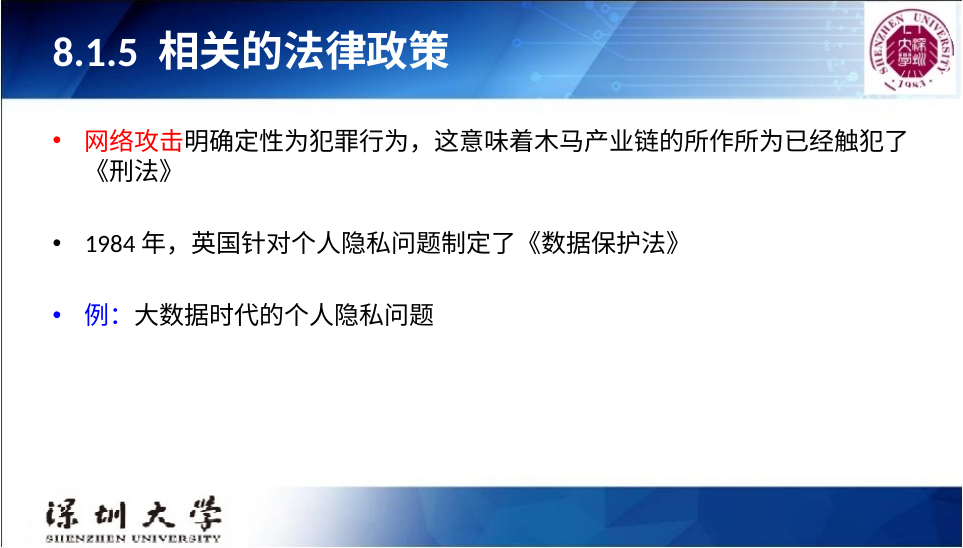

# 8.1.5 相关的法律政策
网络攻击明确定性为犯罪行为，这意味着木马产业链的所作所为已经触犯了《刑法》

1984年，英国针对个人隐私问题制定了《数据保护法》

例：大数据时代的个人隐私问题
300